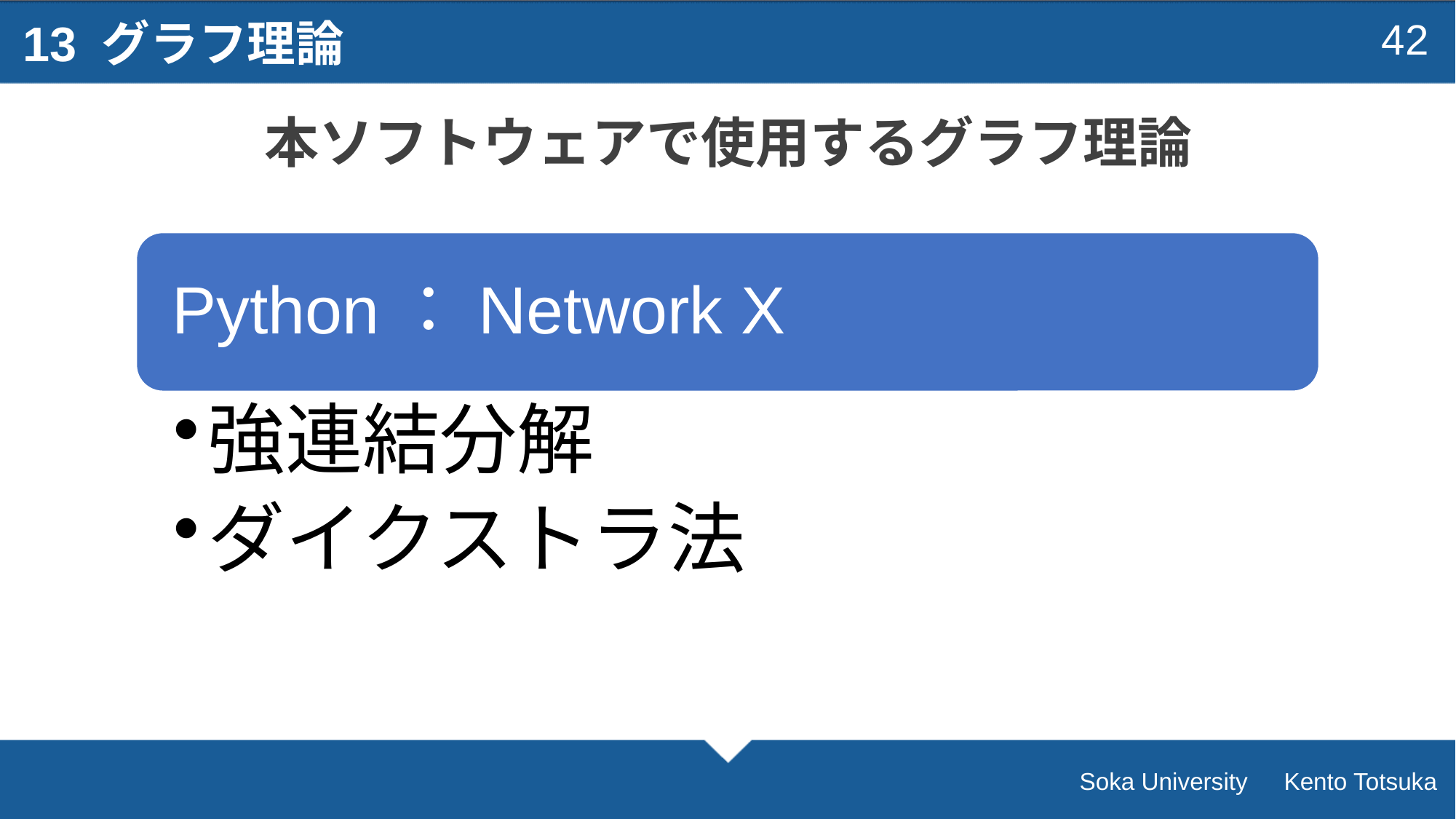

13 グラフ理論
42
本ソフトウェアで使用するグラフ理論
Python：Network X
強連結分解
ダイクストラ法
Soka University　Kento Totsuka